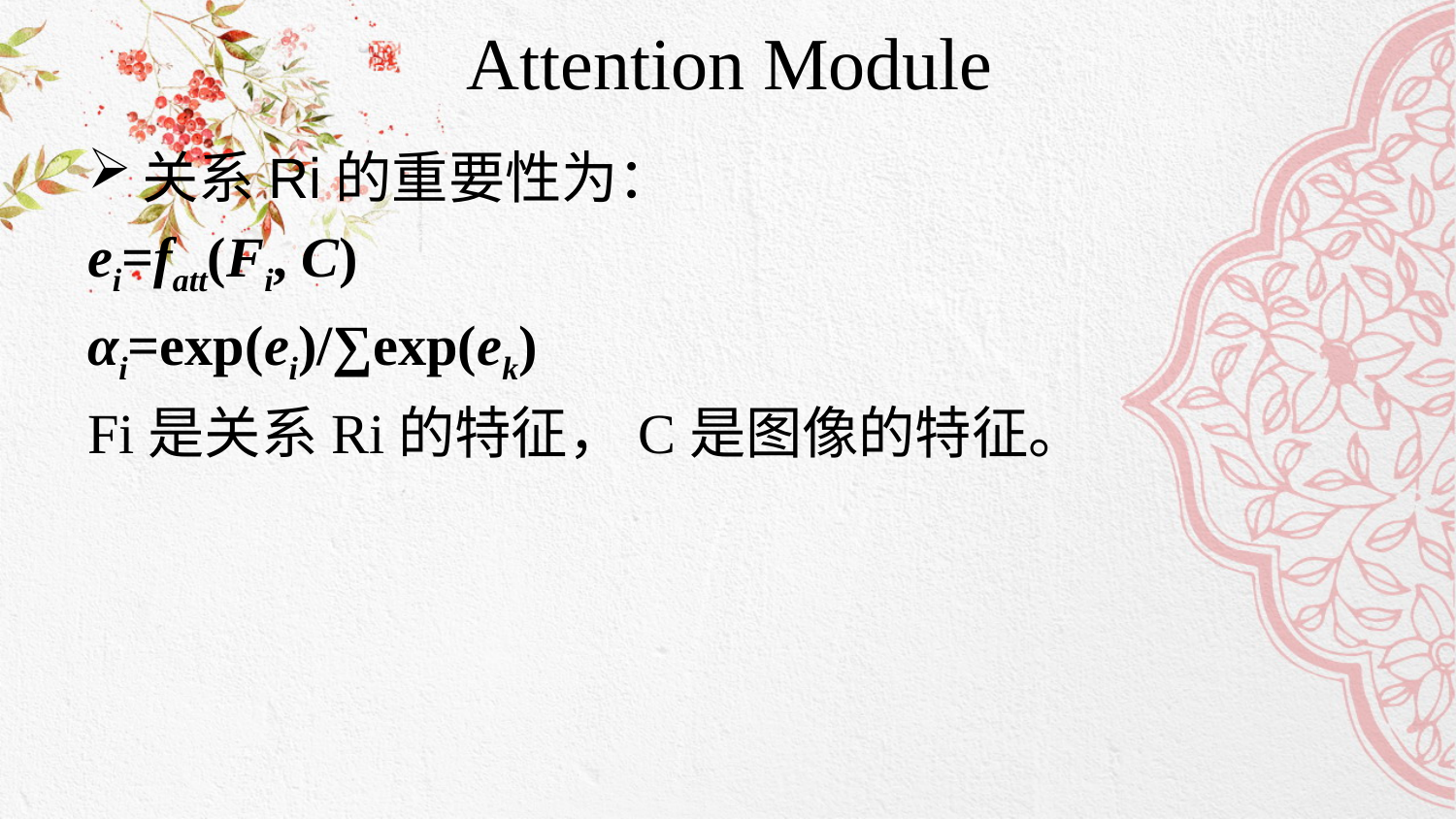

# Attention Module
关系Ri的重要性为：
ei=fatt(Fi, C)
αi=exp(ei)/∑exp(ek)
Fi是关系Ri的特征，C是图像的特征。